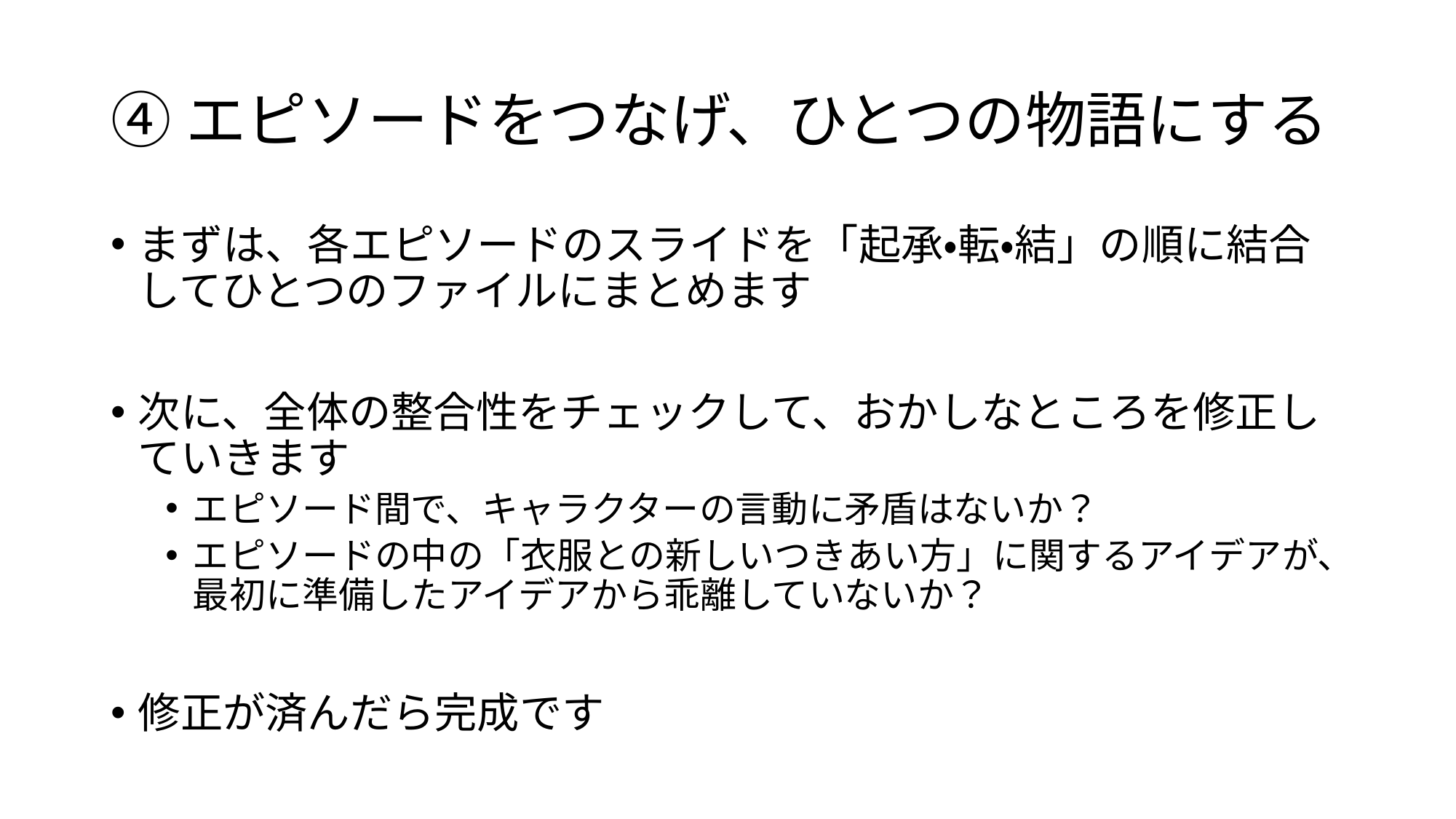

# ④エピソードをつなげ、ひとつの物語にする
まずは、各エピソードのスライドを「起承・転・結」の順に結合してひとつのファイルにまとめます

次に、全体の整合性をチェックして、おかしなところを修正していきます
エピソード間で、キャラクターの言動に矛盾はないか？
エピソードの中の「衣服との新しいつきあい方」に関するアイデアが、最初に準備したアイデアから乖離していないか？

修正が済んだら完成です